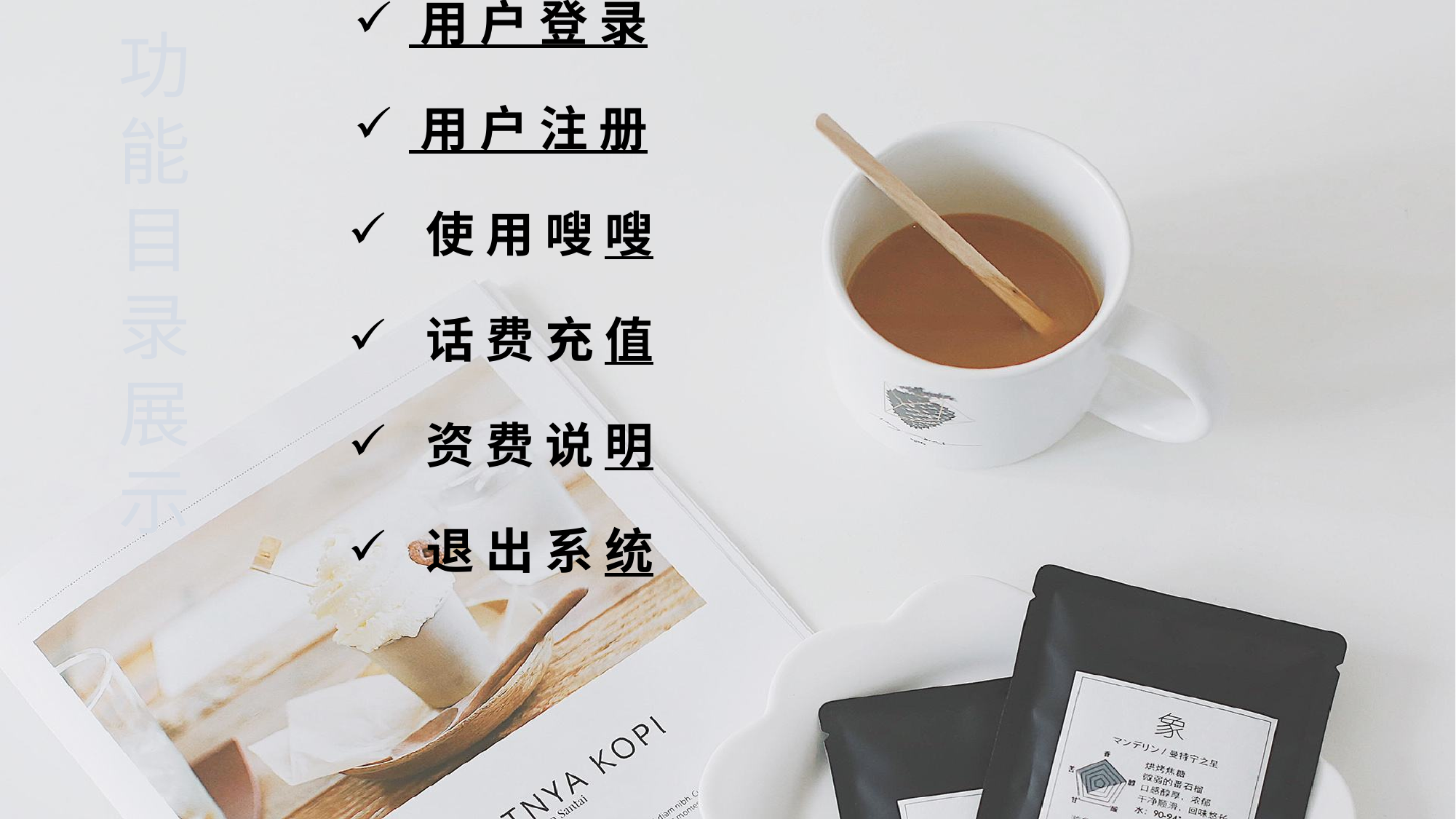

功能目录展示
 用 户 登 录
 用 户 注 册
 使 用 嗖 嗖
 话 费 充 值
 资 费 说 明
 退 出 系 统